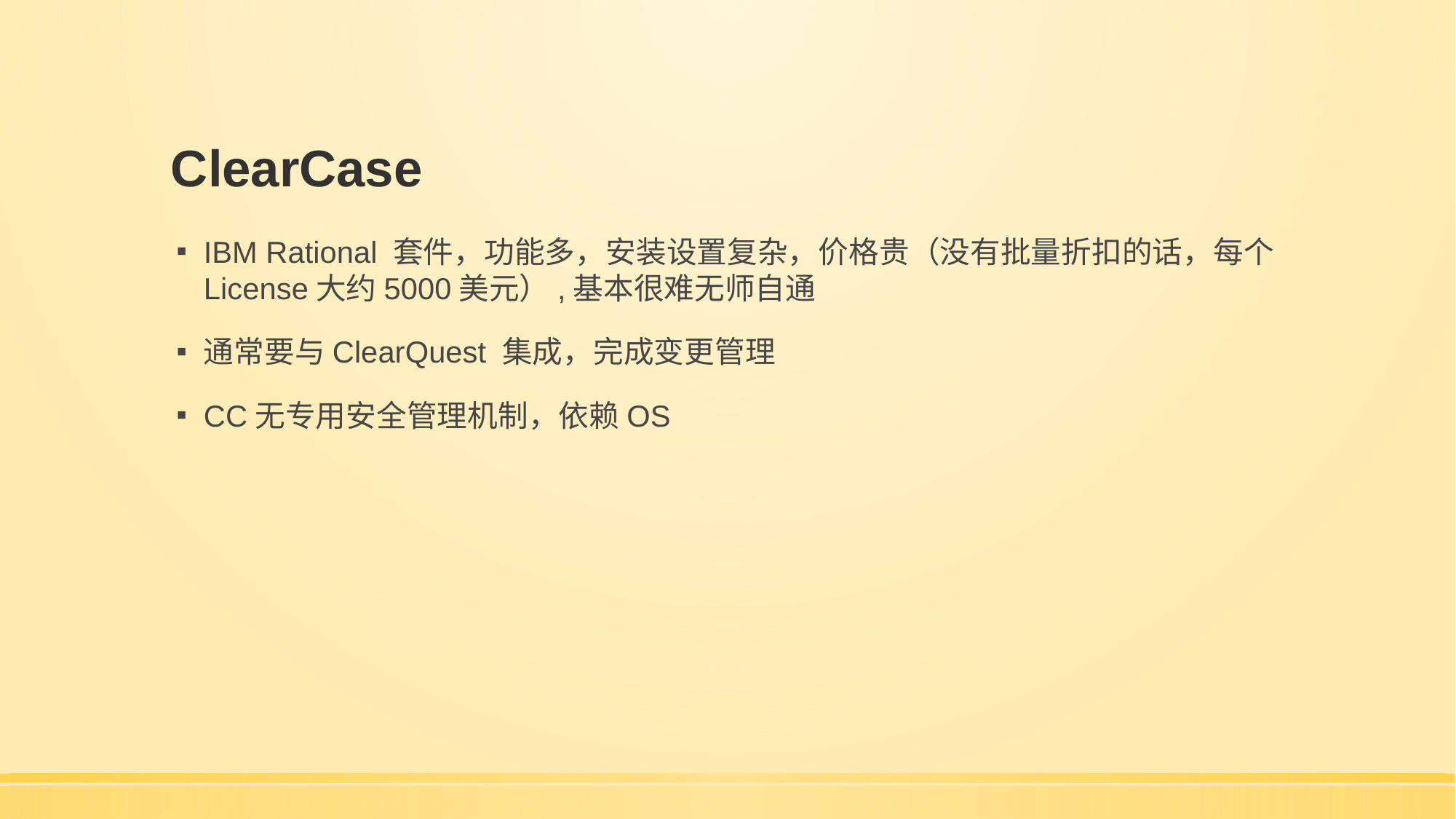

# ClearCase
IBM Rational 套件，功能多，安装设置复杂，价格贵（没有批量折扣的话，每个License大约5000美元）,基本很难无师自通
通常要与ClearQuest 集成，完成变更管理
CC无专用安全管理机制，依赖OS